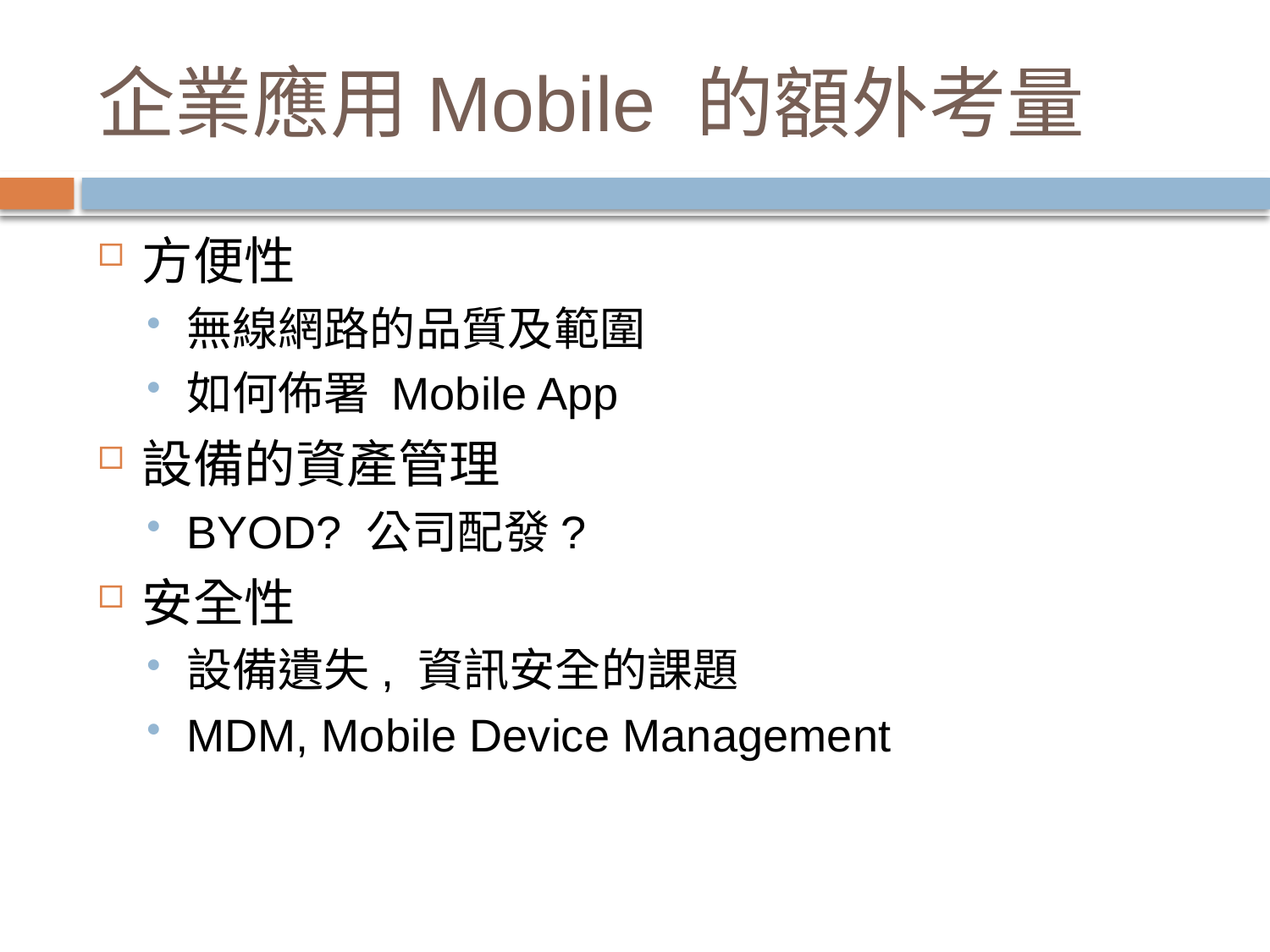

# 企業應用Mobile 的額外考量
方便性
無線網路的品質及範圍
如何佈署 Mobile App
設備的資產管理
BYOD? 公司配發?
安全性
設備遺失, 資訊安全的課題
MDM, Mobile Device Management